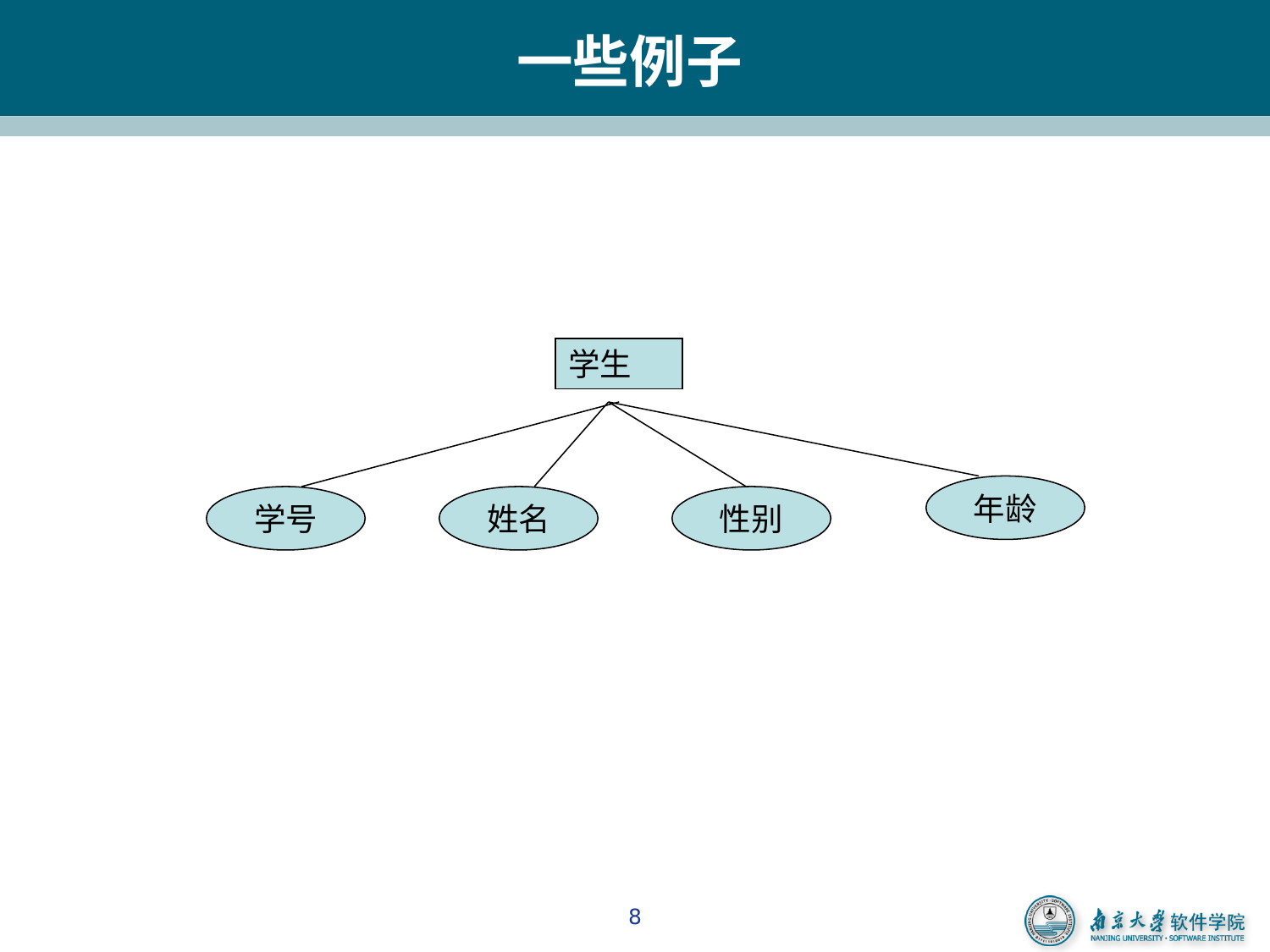

# 一些例子
学生

年龄
学号
姓名
性别
8